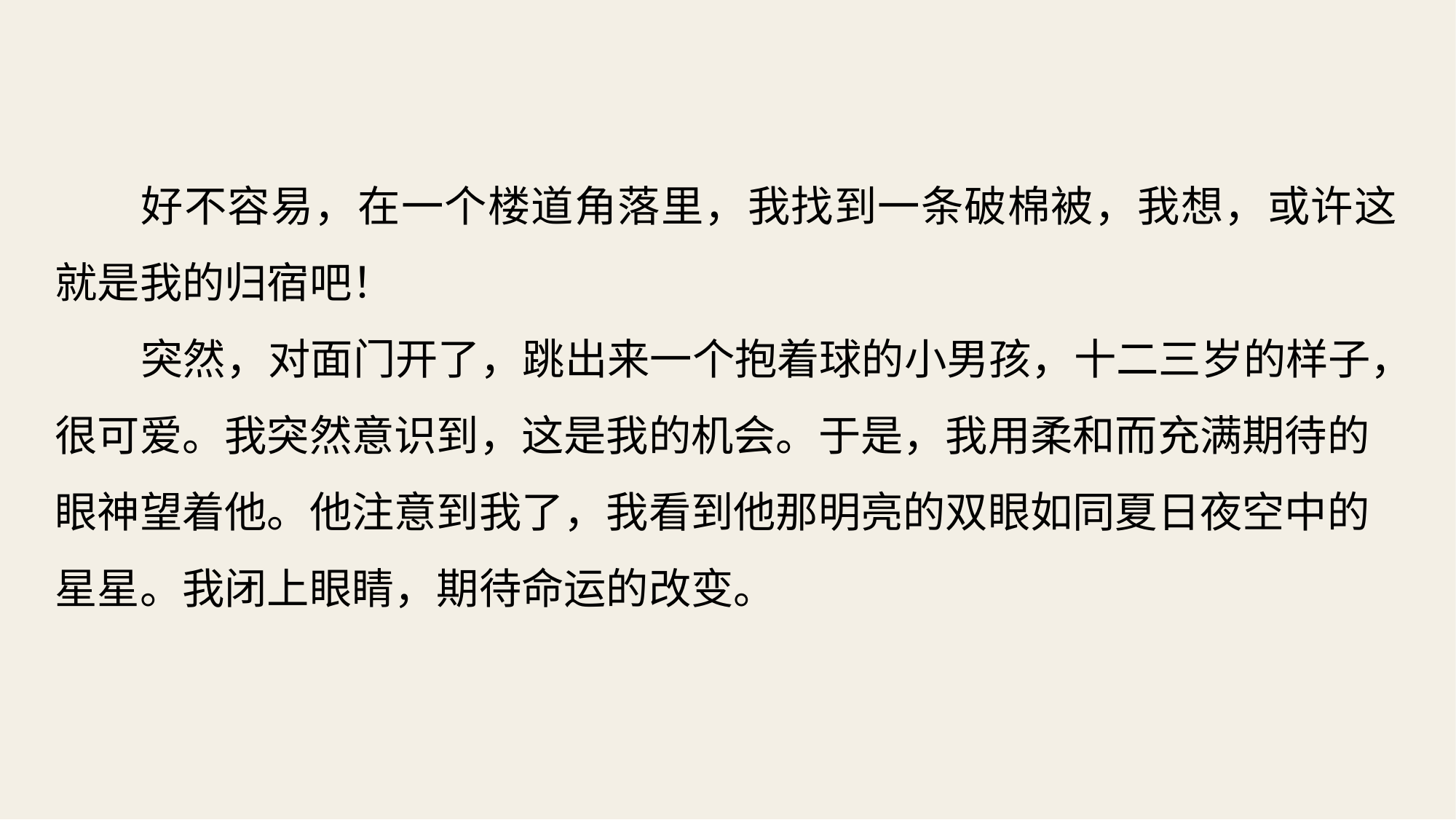

好不容易，在一个楼道角落里，我找到一条破棉被，我想，或许这就是我的归宿吧！
突然，对面门开了，跳出来一个抱着球的小男孩，十二三岁的样子，很可爱。我突然意识到，这是我的机会。于是，我用柔和而充满期待的眼神望着他。他注意到我了，我看到他那明亮的双眼如同夏日夜空中的星星。我闭上眼睛，期待命运的改变。